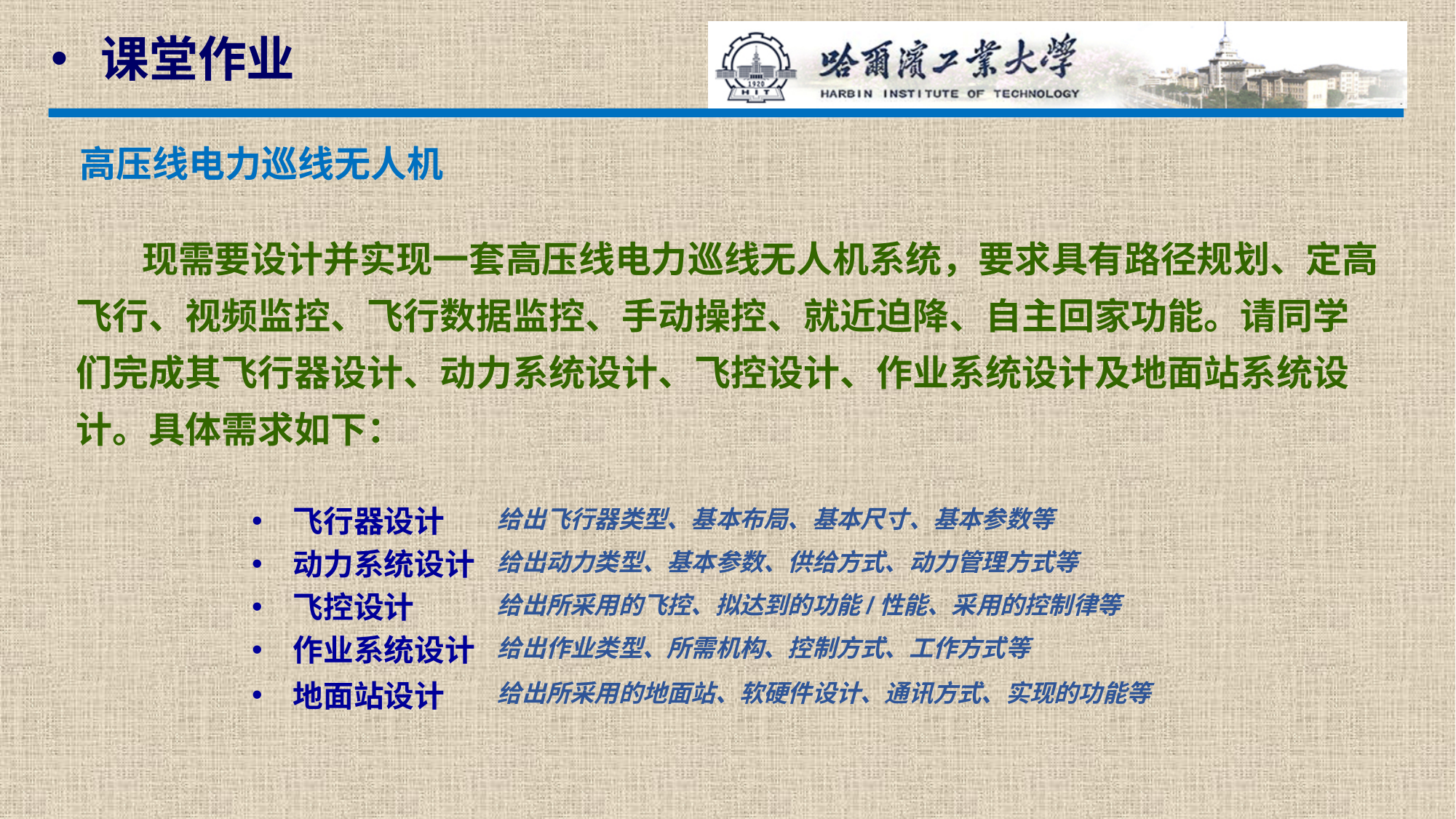

课堂作业
高压线电力巡线无人机
       现需要设计并实现一套高压线电力巡线无人机系统，要求具有路径规划、定高飞行、视频监控、飞行数据监控、手动操控、就近迫降、自主回家功能。请同学们完成其飞行器设计、动力系统设计、飞控设计、作业系统设计及地面站系统设计。具体需求如下：
飞行器设计
给出飞行器类型、基本布局、基本尺寸、基本参数等
动力系统设计
给出动力类型、基本参数、供给方式、动力管理方式等
飞控设计
给出所采用的飞控、拟达到的功能/性能、采用的控制律等
作业系统设计
给出作业类型、所需机构、控制方式、工作方式等
地面站设计
给出所采用的地面站、软硬件设计、通讯方式、实现的功能等